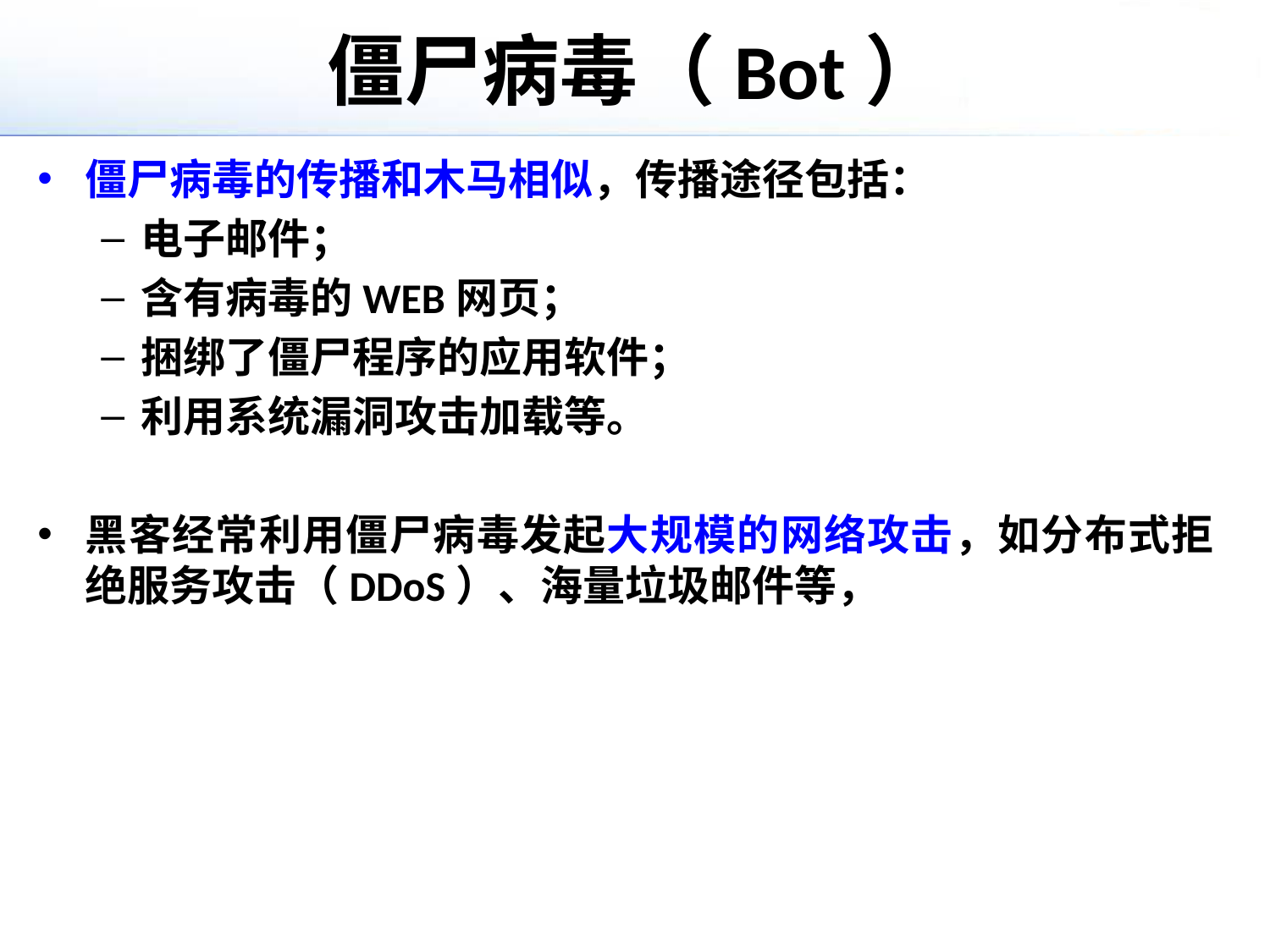

# 僵尸病毒（Bot）
僵尸病毒的传播和木马相似，传播途径包括：
电子邮件；
含有病毒的WEB网页；
捆绑了僵尸程序的应用软件；
利用系统漏洞攻击加载等。

黑客经常利用僵尸病毒发起大规模的网络攻击，如分布式拒绝服务攻击（DDoS）、海量垃圾邮件等，